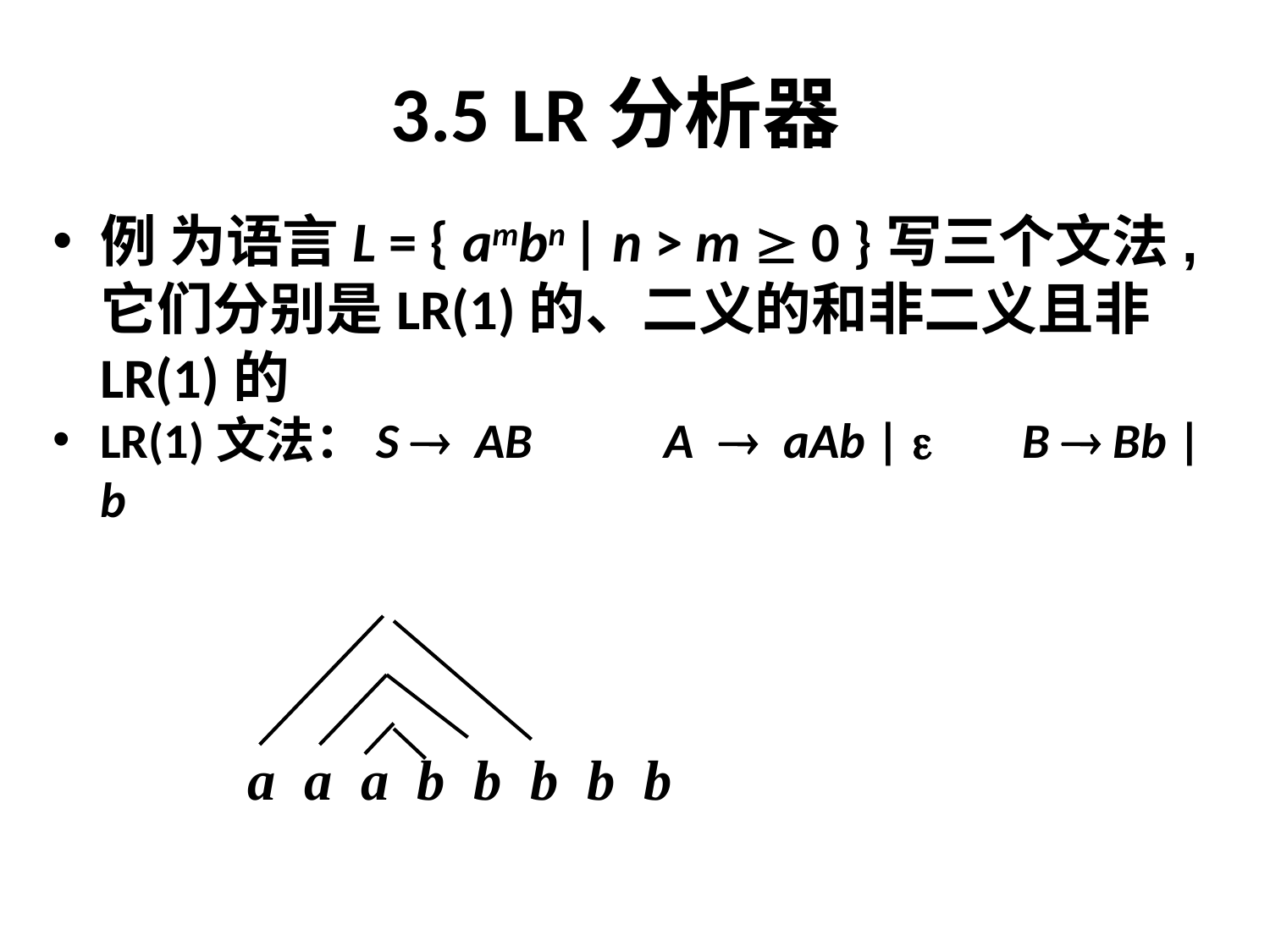

# 3.5 LR分析器
例 为语言L = { ambn | n > m ≥ 0 }写三个文法,它们分别是LR(1)的、二义的和非二义且非LR(1)的
LR(1)文法：S → AB	     A → aAb | ε        B → Bb | b

a  a  a  b  b  b  b  b